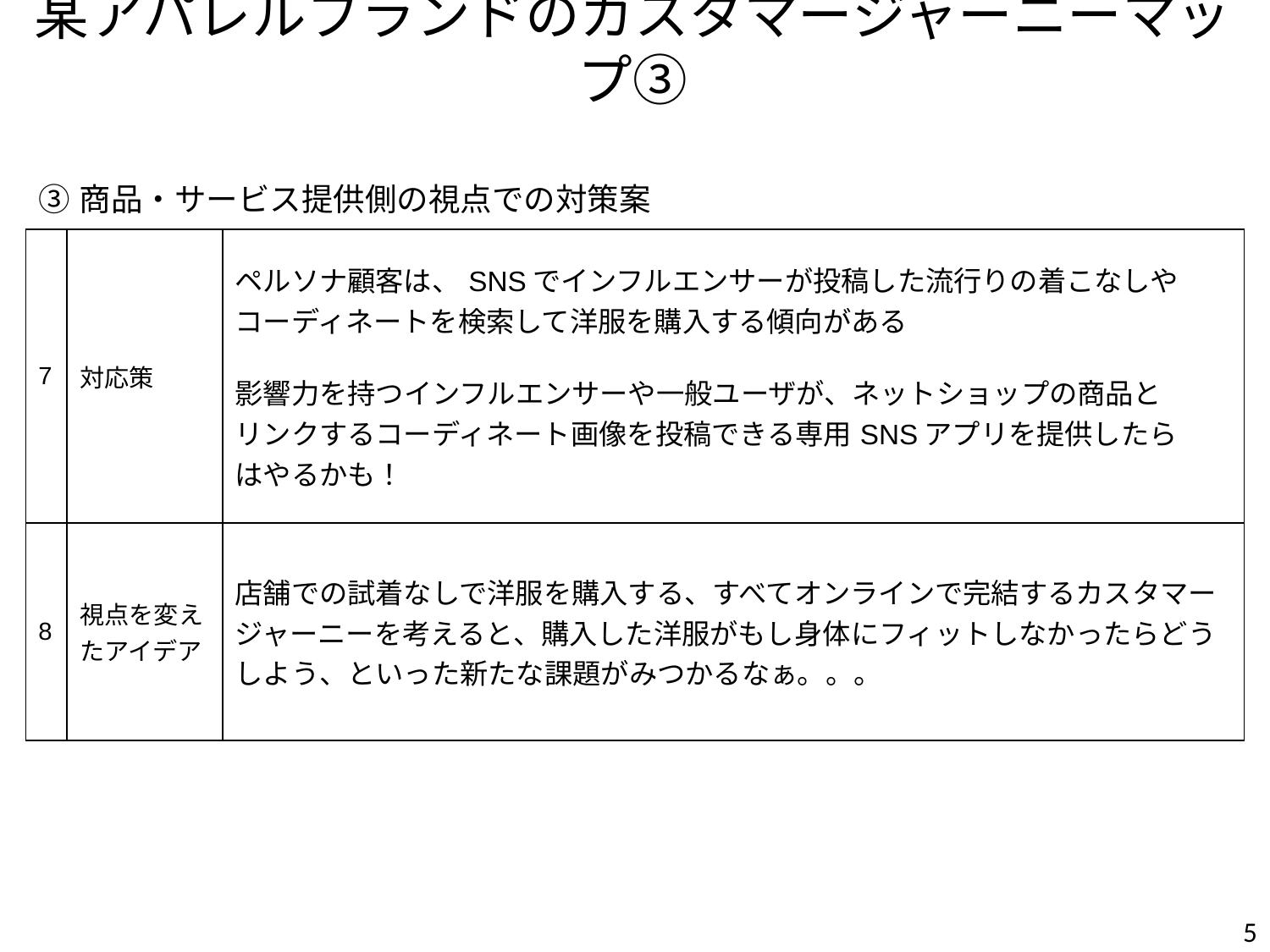

# 某アパレルブランドのカスタマージャーニーマップ③
| ③商品・サービス提供側の視点での対策案 |  |  |
| --- | --- | --- |
| 7 | 対応策 | ペルソナ顧客は、SNSでインフルエンサーが投稿した流行りの着こなしや コーディネートを検索して洋服を購入する傾向がある 影響力を持つインフルエンサーや一般ユーザが、ネットショップの商品と リンクするコーディネート画像を投稿できる専用SNSアプリを提供したら はやるかも！ |
| 8 | 視点を変えたアイデア | 店舗での試着なしで洋服を購入する、すべてオンラインで完結するカスタマージャーニーを考えると、購入した洋服がもし身体にフィットしなかったらどうしよう、といった新たな課題がみつかるなぁ。。。 |
5